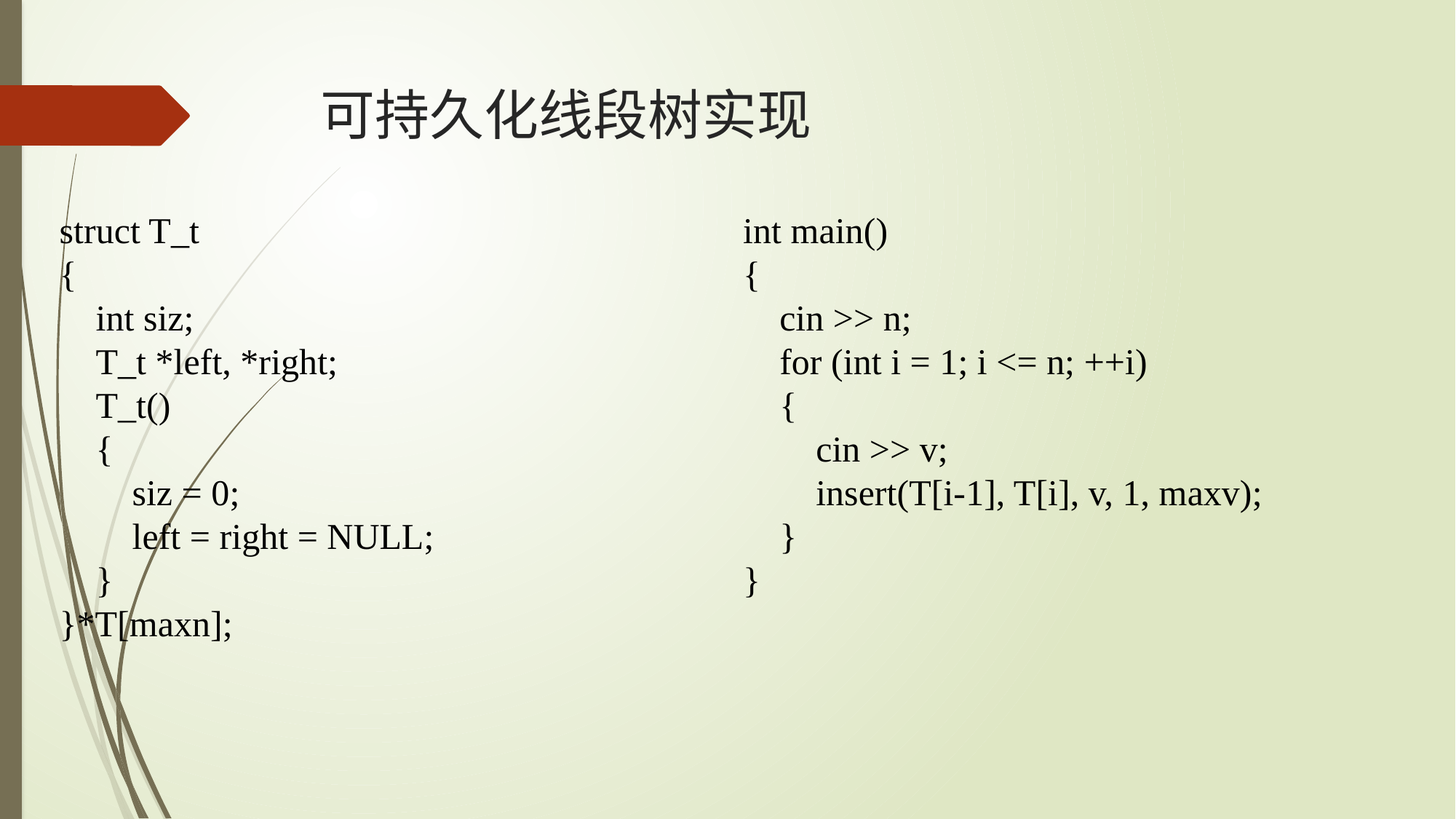

# 可持久化线段树实现
struct T_t
{
    int siz;
    T_t *left, *right;
    T_t()
    {
        siz = 0;
        left = right = NULL;
    }
}*T[maxn];

int main()
{
    cin >> n;
    for (int i = 1; i <= n; ++i)
    {
        cin >> v;
        insert(T[i-1], T[i], v, 1, maxv);
    }
}